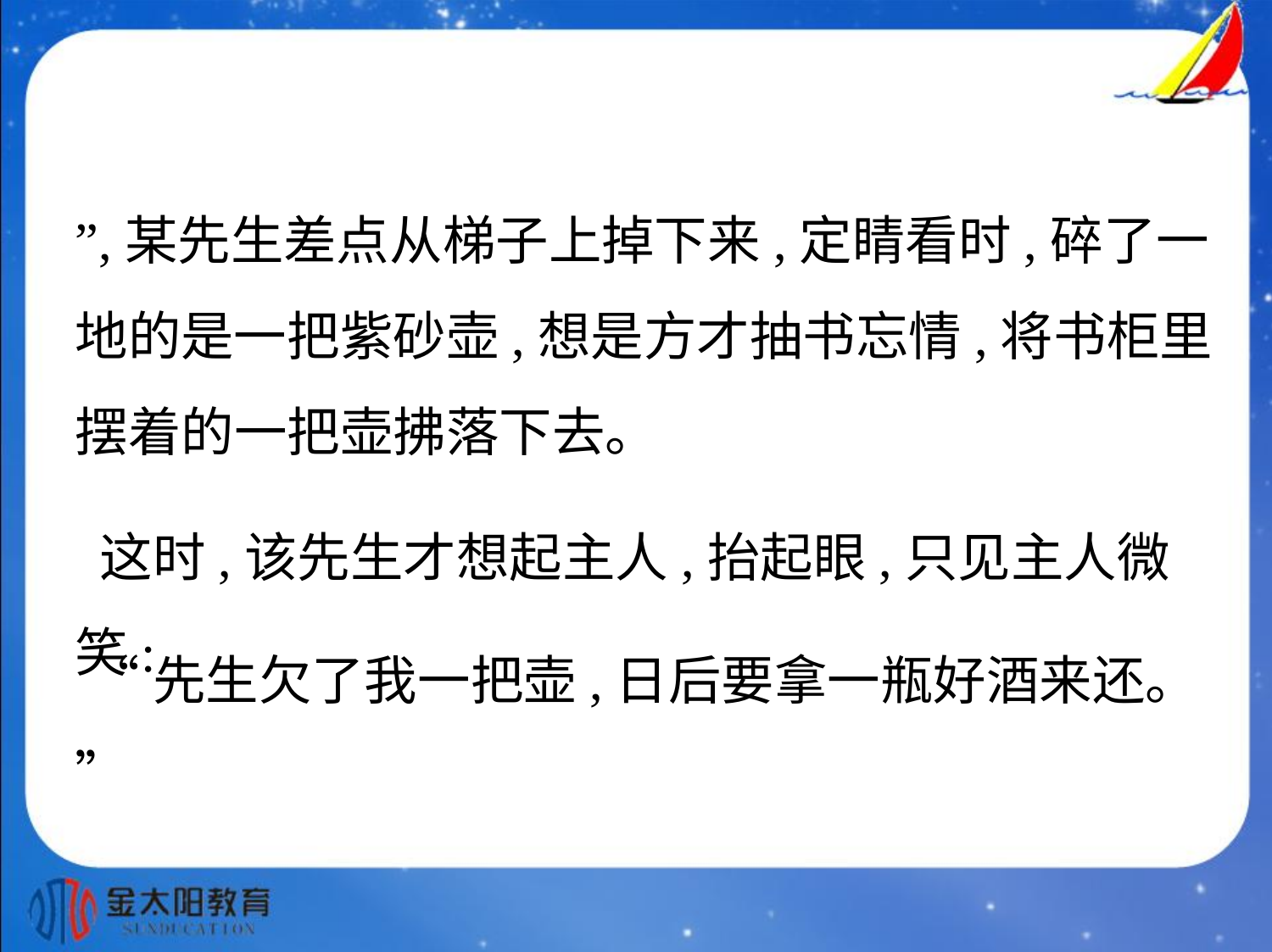

”,某先生差点从梯子上掉下来,定睛看时,碎了一
地的是一把紫砂壶,想是方才抽书忘情,将书柜里
摆着的一把壶拂落下去。
 这时,该先生才想起主人,抬起眼,只见主人微笑:
 “先生欠了我一把壶,日后要拿一瓶好酒来还。
”